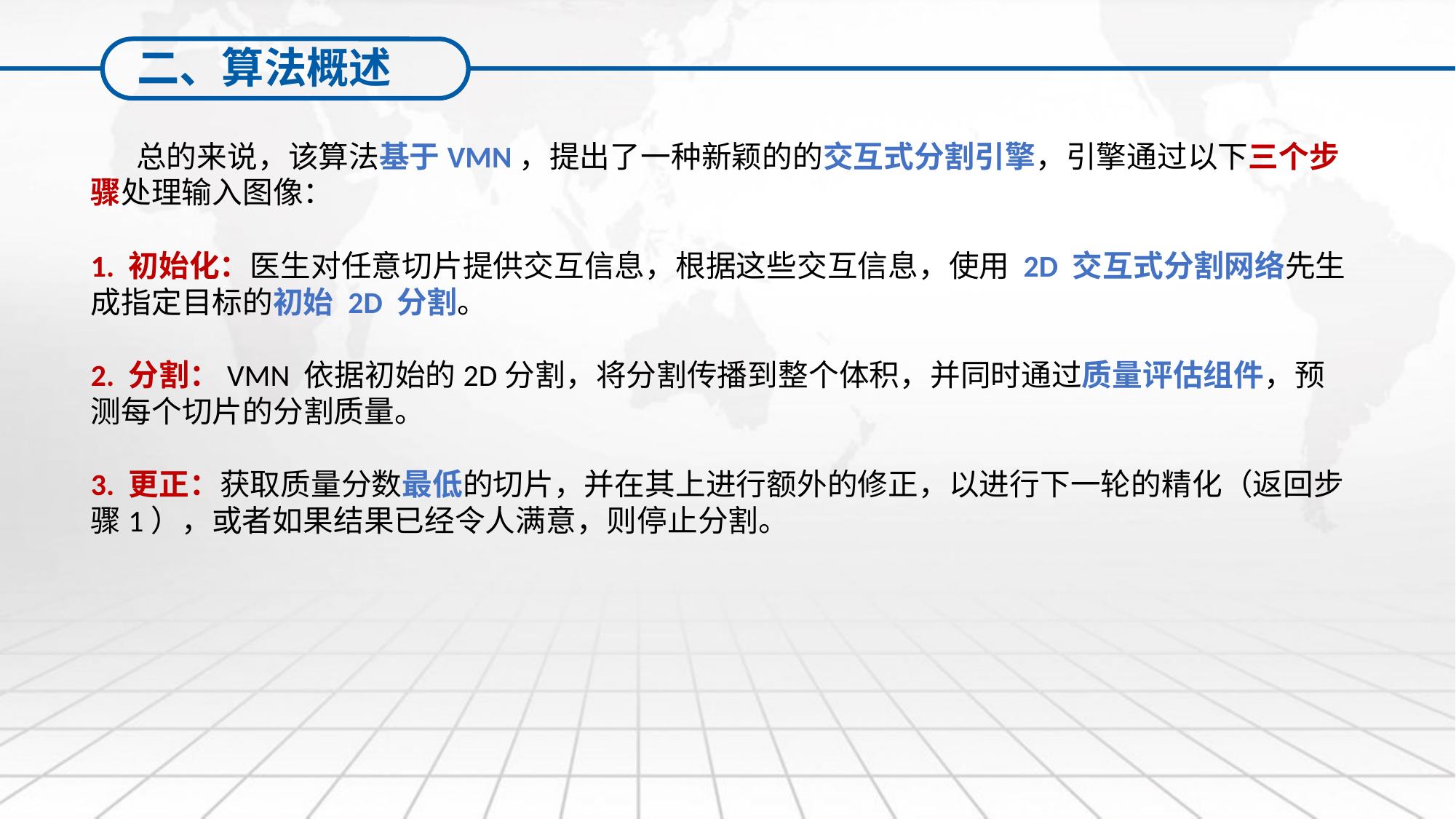

二、算法概述

      总的来说，该算法基于VMN，提出了一种新颖的的交互式分割引擎，引擎通过以下三个步骤处理输入图像：

1. 初始化：医生对任意切片提供交互信息，根据这些交互信息，使用 2D 交互式分割网络先生成指定目标的初始 2D 分割。

2. 分割：VMN 依据初始的2D分割，将分割传播到整个体积，并同时通过质量评估组件，预测每个切片的分割质量。

3. 更正：获取质量分数最低的切片，并在其上进行额外的修正，以进行下一轮的精化（返回步骤1），或者如果结果已经令人满意，则停止分割。